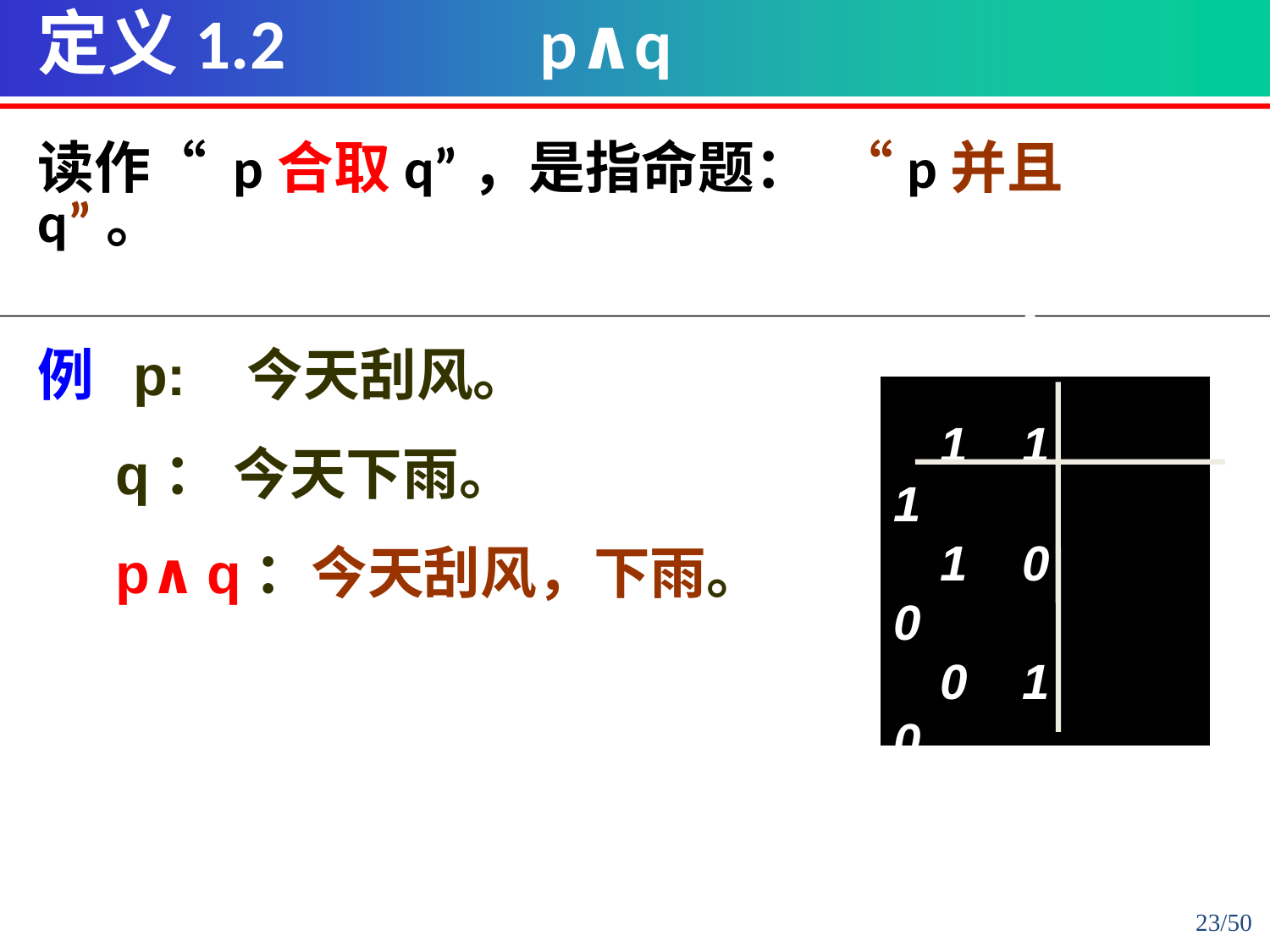

定义1.2                p∧q
读作“ p合取q”，是指命题：  “p并且q”。

例  p:   今天刮风。
     q： 今天下雨。
     p∧q：今天刮风，下雨。
p   q      p ∧q

1    1          1
1    0          0
0    1          0
0    0          0

23/50